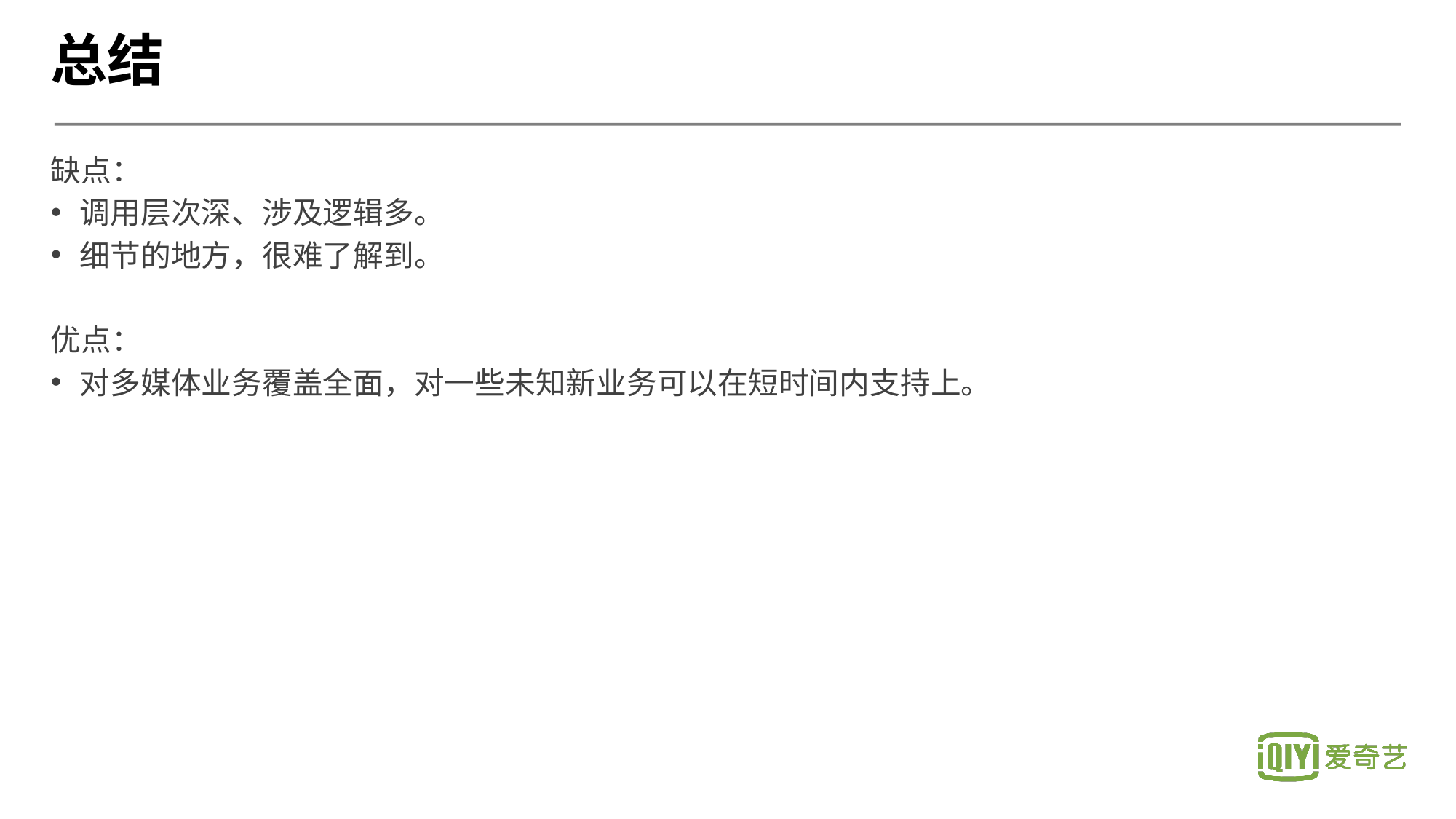

# 总结
缺点：
调用层次深、涉及逻辑多。
细节的地方，很难了解到。

优点：
对多媒体业务覆盖全面，对一些未知新业务可以在短时间内支持上。